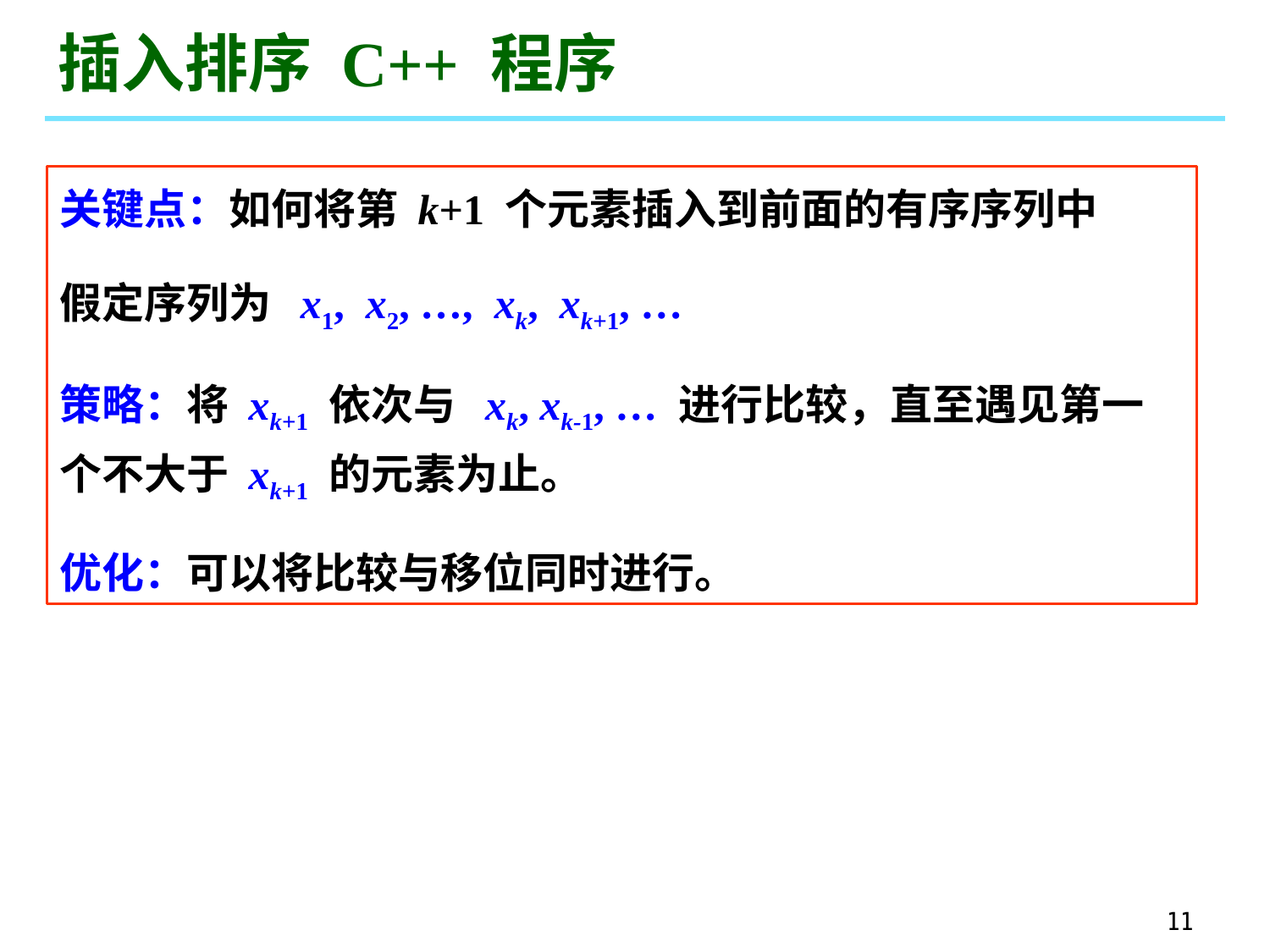

# 插入排序 C++ 程序
关键点：如何将第 k+1 个元素插入到前面的有序序列中
假定序列为  x1,  x2, …,  xk,  xk+1, …
策略：将 xk+1 依次与  xk, xk-1, … 进行比较，直至遇见第一个不大于 xk+1 的元素为止。
优化：可以将比较与移位同时进行。
11